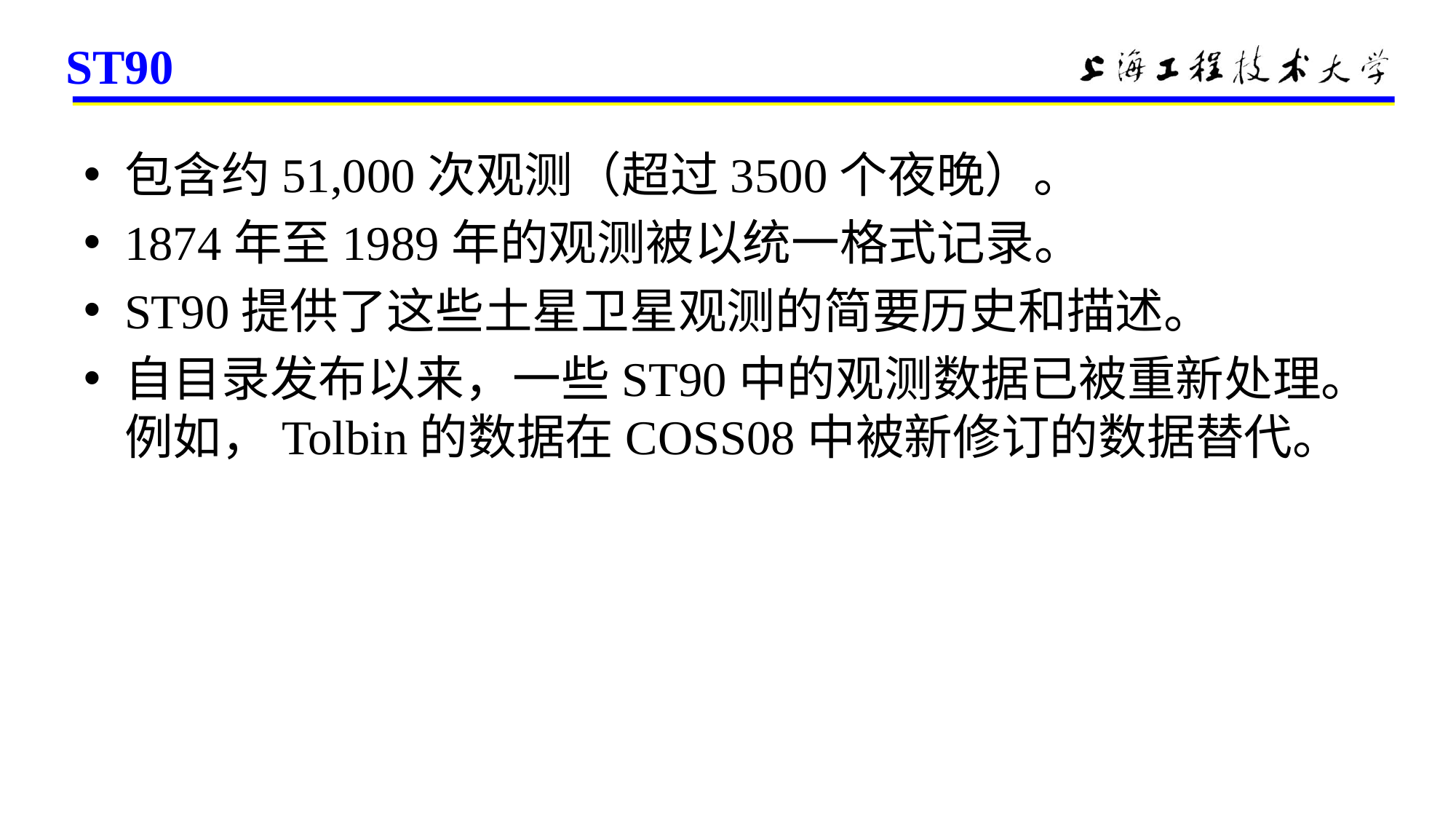

# ST90
包含约51,000次观测（超过3500个夜晚）。
1874年至1989年的观测被以统一格式记录。
ST90提供了这些土星卫星观测的简要历史和描述。
自目录发布以来，一些ST90中的观测数据已被重新处理。例如，Tolbin的数据在COSS08中被新修订的数据替代。